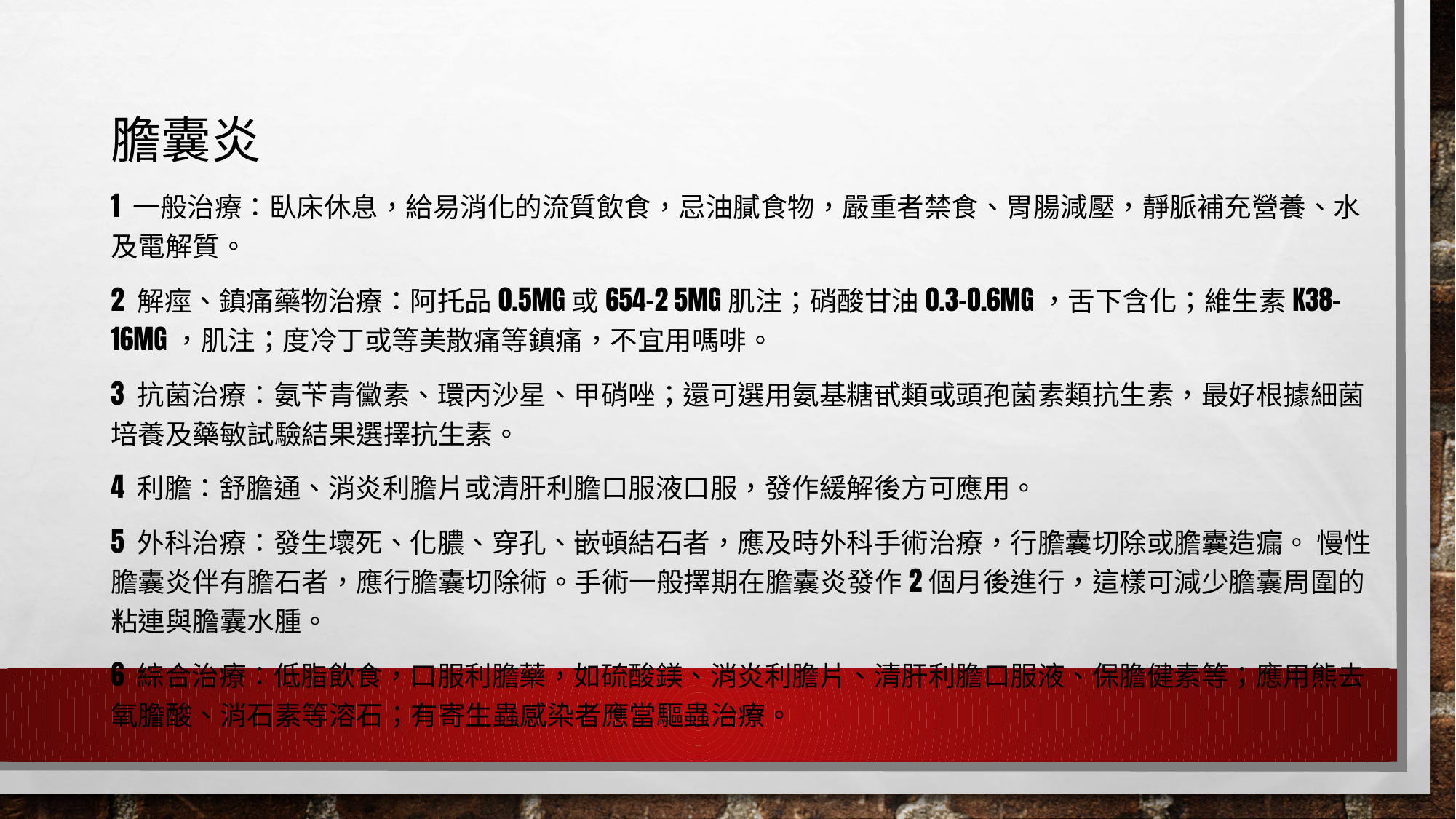

膽囊炎
1 一般治療：臥床休息，給易消化的流質飲食，忌油膩食物，嚴重者禁食、胃腸減壓，靜脈補充營養、水及電解質。
2 解痙、鎮痛藥物治療：阿托品0.5mg或654-2 5mg肌注；硝酸甘油0.3-0.6mg，舌下含化；維生素K38-16mg，肌注；度冷丁或等美散痛等鎮痛，不宜用嗎啡。
3 抗菌治療：氨苄青黴素、環丙沙星、甲硝唑；還可選用氨基糖甙類或頭孢菌素類抗生素，最好根據細菌培養及藥敏試驗結果選擇抗生素。
4 利膽：舒膽通、消炎利膽片或清肝利膽口服液口服，發作緩解後方可應用。
5 外科治療：發生壞死、化膿、穿孔、嵌頓結石者，應及時外科手術治療，行膽囊切除或膽囊造瘺。 慢性膽囊炎伴有膽石者，應行膽囊切除術。手術一般擇期在膽囊炎發作2個月後進行，這樣可減少膽囊周圍的粘連與膽囊水腫。
6 綜合治療：低脂飲食，口服利膽藥，如硫酸鎂、消炎利膽片、清肝利膽口服液、保膽健素等；應用熊去氧膽酸、消石素等溶石；有寄生蟲感染者應當驅蟲治療。